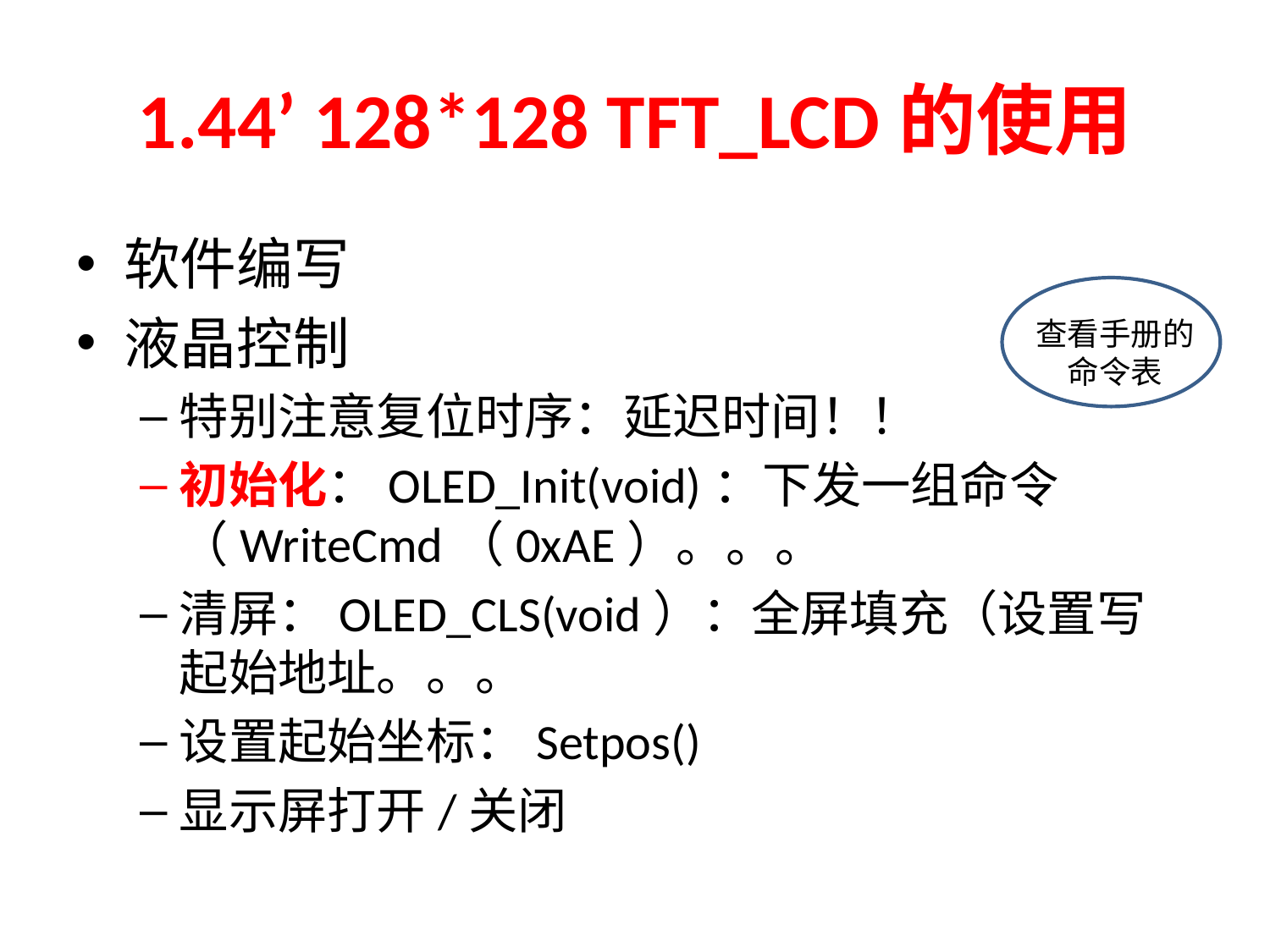

# 1.44’ 128*128 TFT_LCD的使用
软件编写
液晶控制
特别注意复位时序：延迟时间！！
初始化：OLED_Init(void)：下发一组命令（WriteCmd（0xAE）。。。
清屏：OLED_CLS(void）：全屏填充（设置写起始地址。。。
设置起始坐标：Setpos()
显示屏打开/关闭

查看手册的命令表